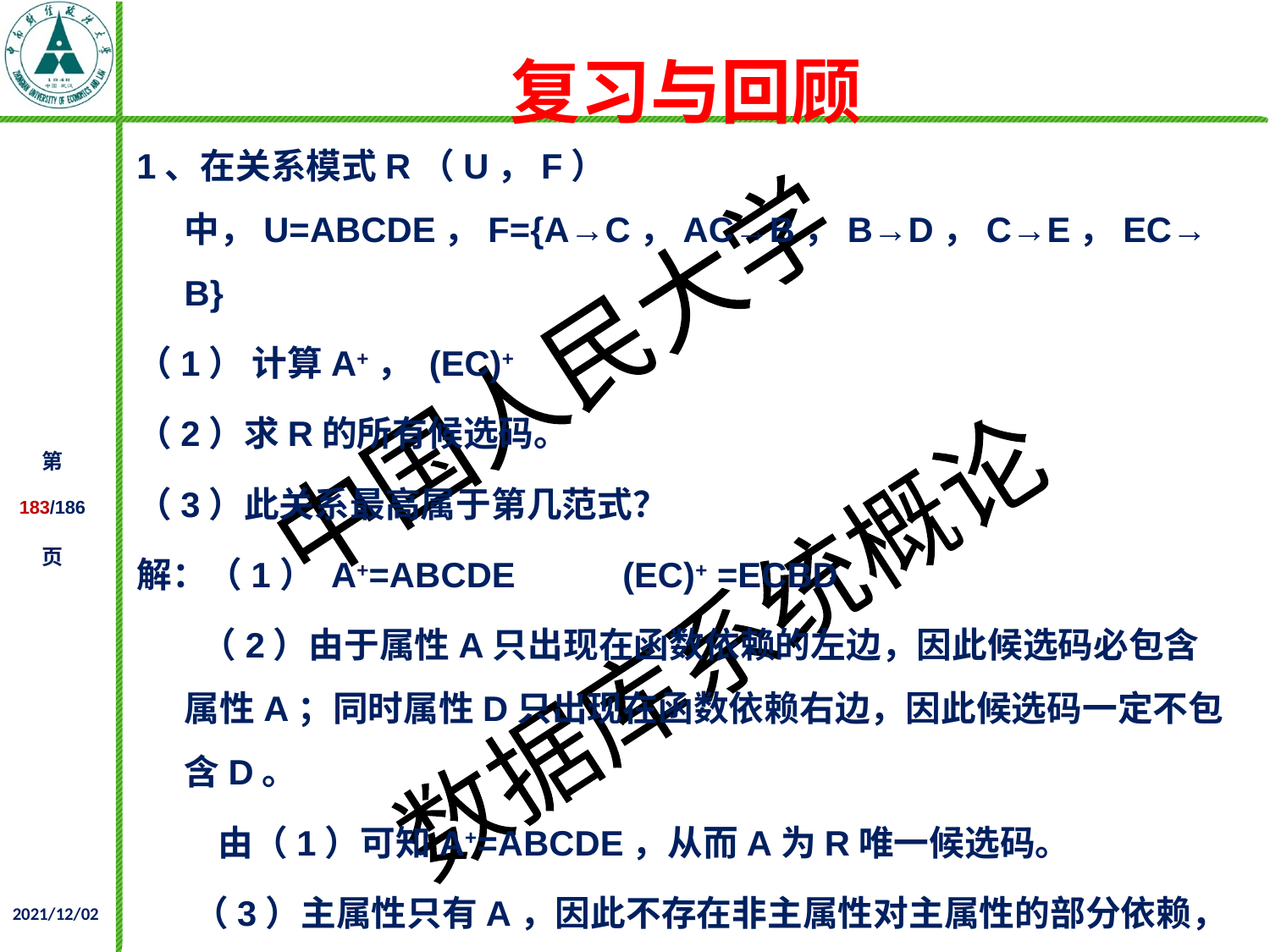

# 复习与回顾
1、在关系模式R（U，F）中，U=ABCDE，F={A→C，AC→B，B→D，C→E，EC→B}
（1） 计算A+， (EC)+
（2）求R的所有候选码。
（3）此关系最高属于第几范式？
解：（1） A+=ABCDE           (EC)+ =ECBD
       （2）由于属性A只出现在函数依赖的左边，因此候选码必包含属性A；同时属性D只出现在函数依赖右边，因此候选码一定不包含D。
         由（1）可知A+=ABCDE，从而A为R唯一候选码。
      （3）主属性只有A，因此不存在非主属性对主属性的部分依赖，满足第二范式，同时存在E对A的传递依赖，不满足第三范式。从而最高属于第二范式。

2021/12/02